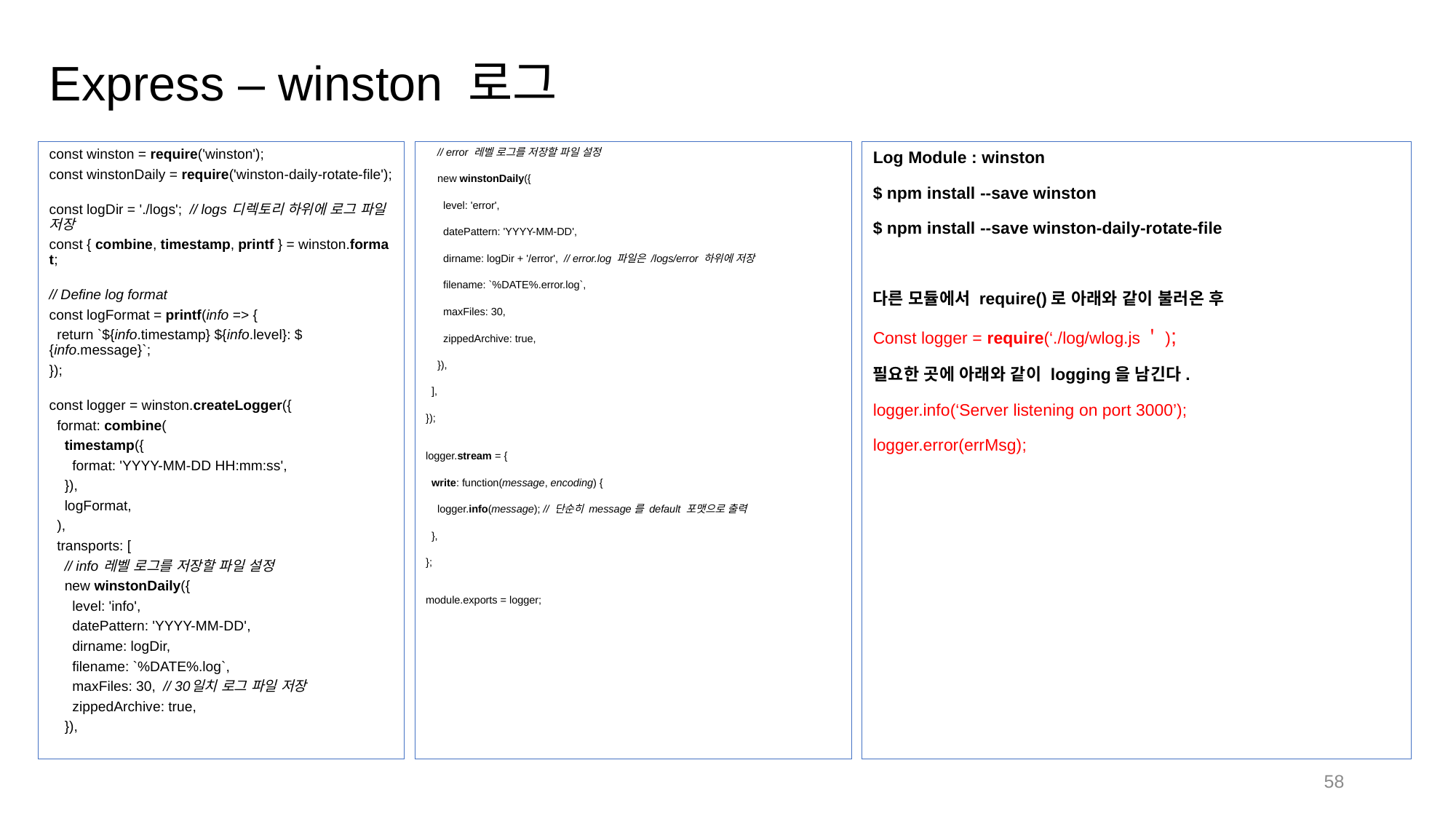

# Express – winston 로그
    // error 레벨 로그를 저장할 파일 설정
    new winstonDaily({
      level: 'error',
      datePattern: 'YYYY-MM-DD',
      dirname: logDir + '/error',  // error.log 파일은 /logs/error 하위에 저장
      filename: `%DATE%.error.log`,
      maxFiles: 30,
      zippedArchive: true,
    }),
  ],
});
logger.stream = {
  write: function(message, encoding) {
    logger.info(message); // 단순히 message를 default 포맷으로 출력
  },
};
module.exports = logger;
const winston = require('winston');
const winstonDaily = require('winston-daily-rotate-file');
const logDir = './logs';  // logs 디렉토리 하위에 로그 파일 저장
const { combine, timestamp, printf } = winston.format;
// Define log format
const logFormat = printf(info => {
  return `${info.timestamp} ${info.level}: ${info.message}`;
});
const logger = winston.createLogger({
  format: combine(
    timestamp({
      format: 'YYYY-MM-DD HH:mm:ss',
    }),
    logFormat,
  ),
  transports: [
    // info 레벨 로그를 저장할 파일 설정
    new winstonDaily({
      level: 'info',
      datePattern: 'YYYY-MM-DD',
      dirname: logDir,
      filename: `%DATE%.log`,
      maxFiles: 30,  // 30일치 로그 파일 저장
      zippedArchive: true,
    }),
Log Module : winston
$ npm install --save winston
$ npm install --save winston-daily-rotate-file

다른 모듈에서 require()로 아래와 같이 불러온 후
Const logger = require(‘./log/wlog.js＇);
필요한 곳에 아래와 같이 logging을 남긴다.
logger.info(‘Server listening on port 3000’);
logger.error(errMsg);

58